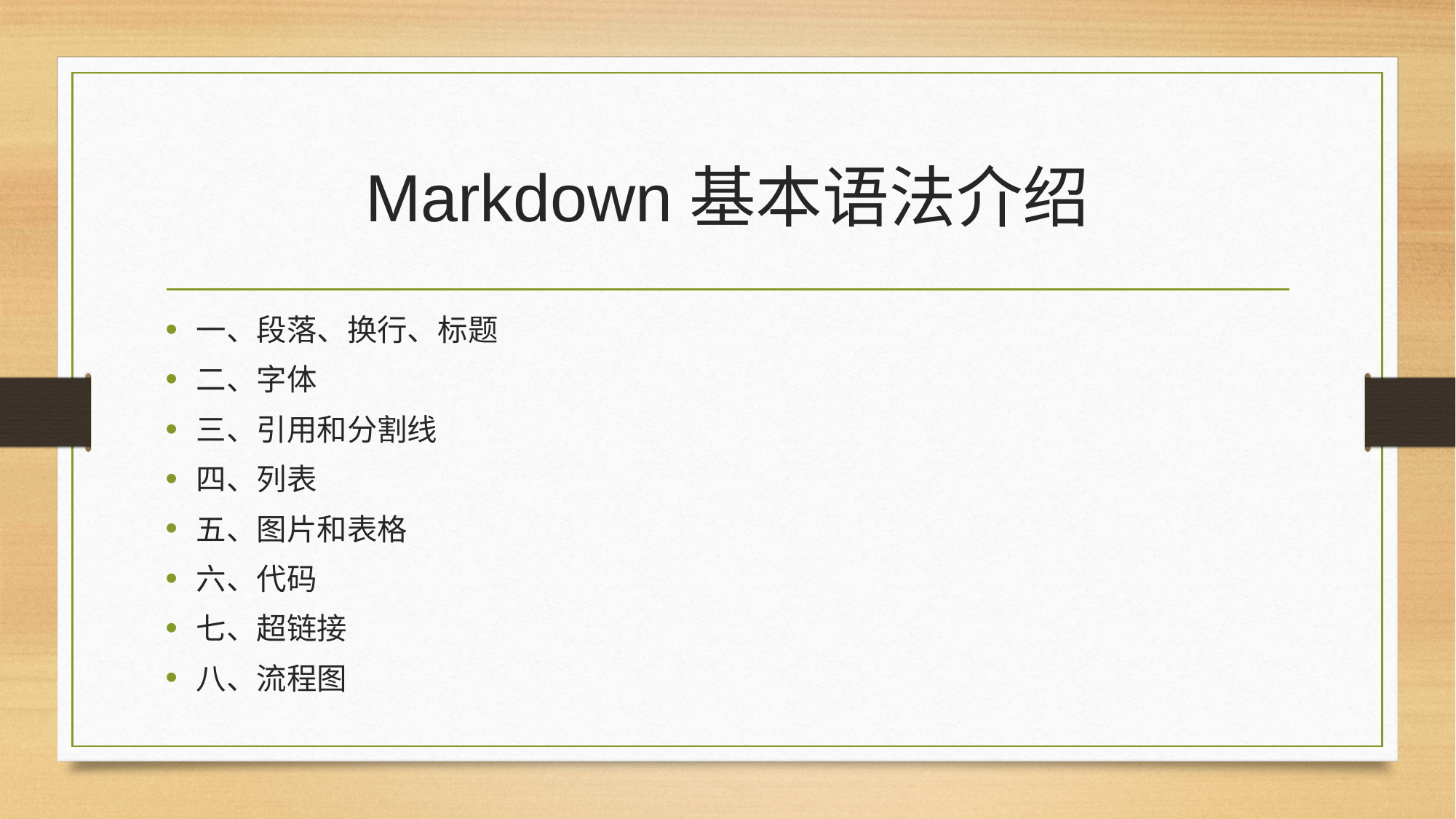

# Markdown基本语法介绍
一、段落、换行、标题
二、字体
三、引用和分割线
四、列表
五、图片和表格
六、代码
七、超链接
八、流程图